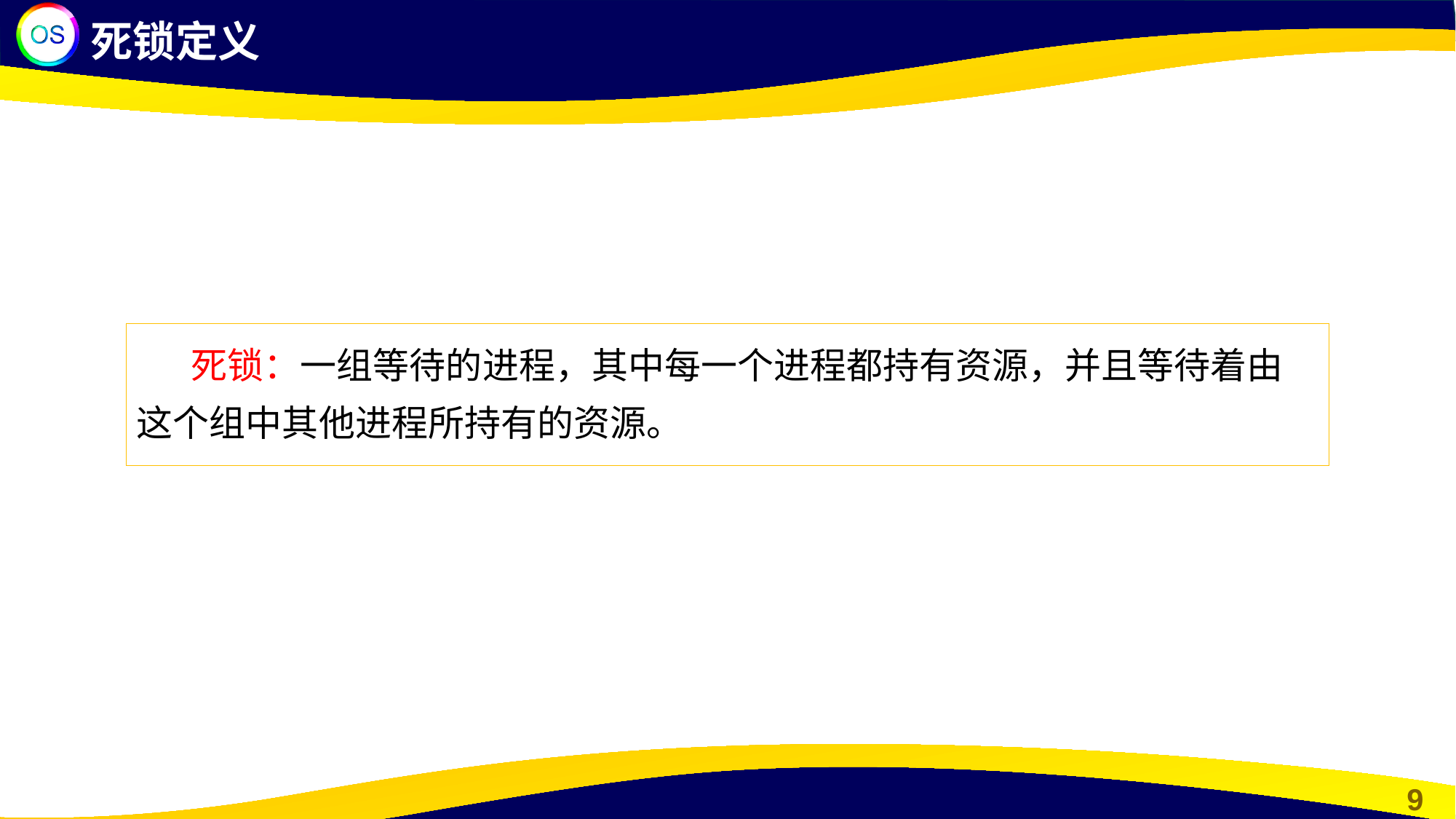

死锁定义
死锁：一组等待的进程，其中每一个进程都持有资源，并且等待着由这个组中其他进程所持有的资源。